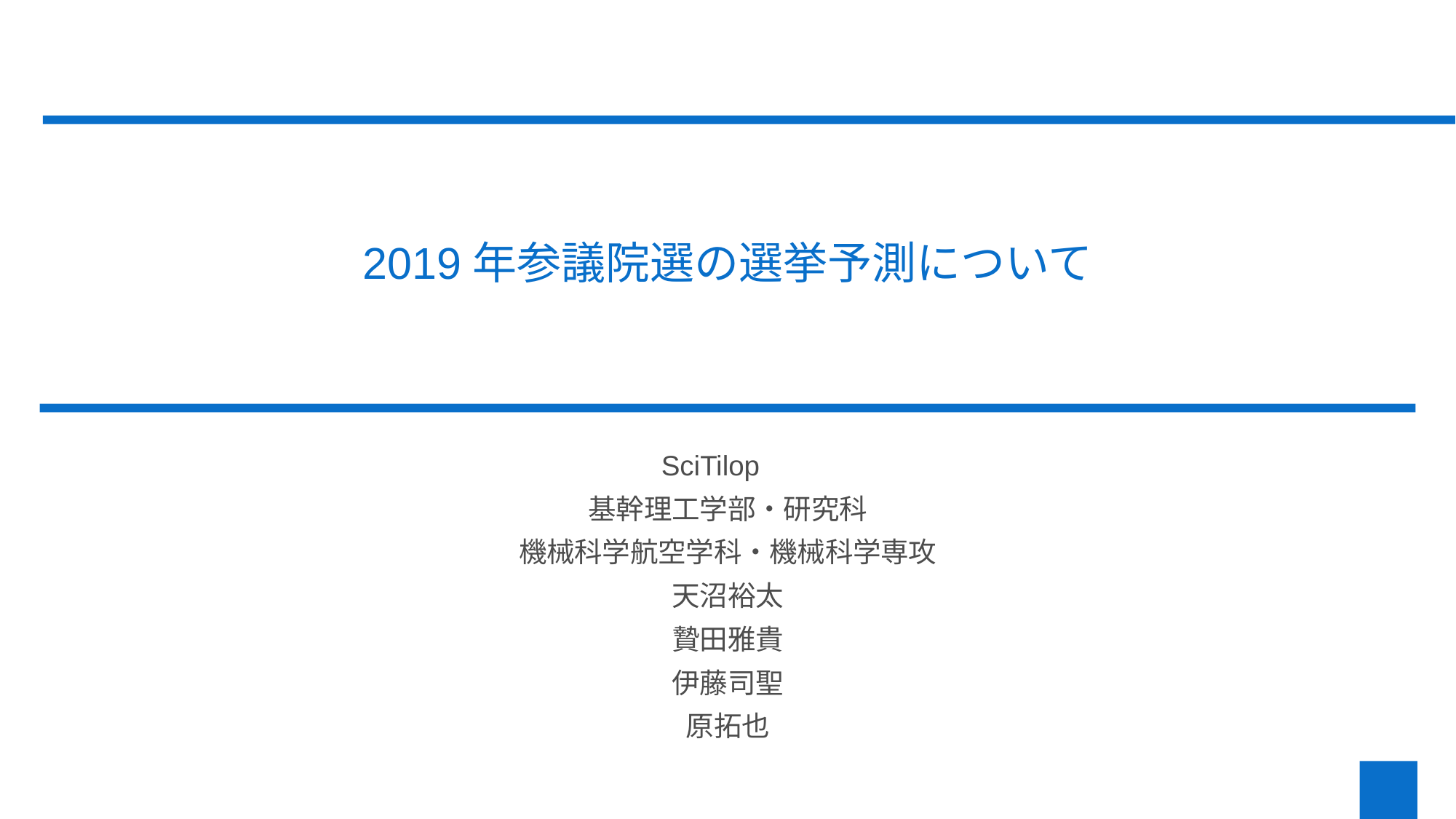

# 2019年参議院選の選挙予測について
SciTilop
基幹理工学部・研究科
機械科学航空学科・機械科学専攻
天沼裕太
贄田雅貴
伊藤司聖
原拓也